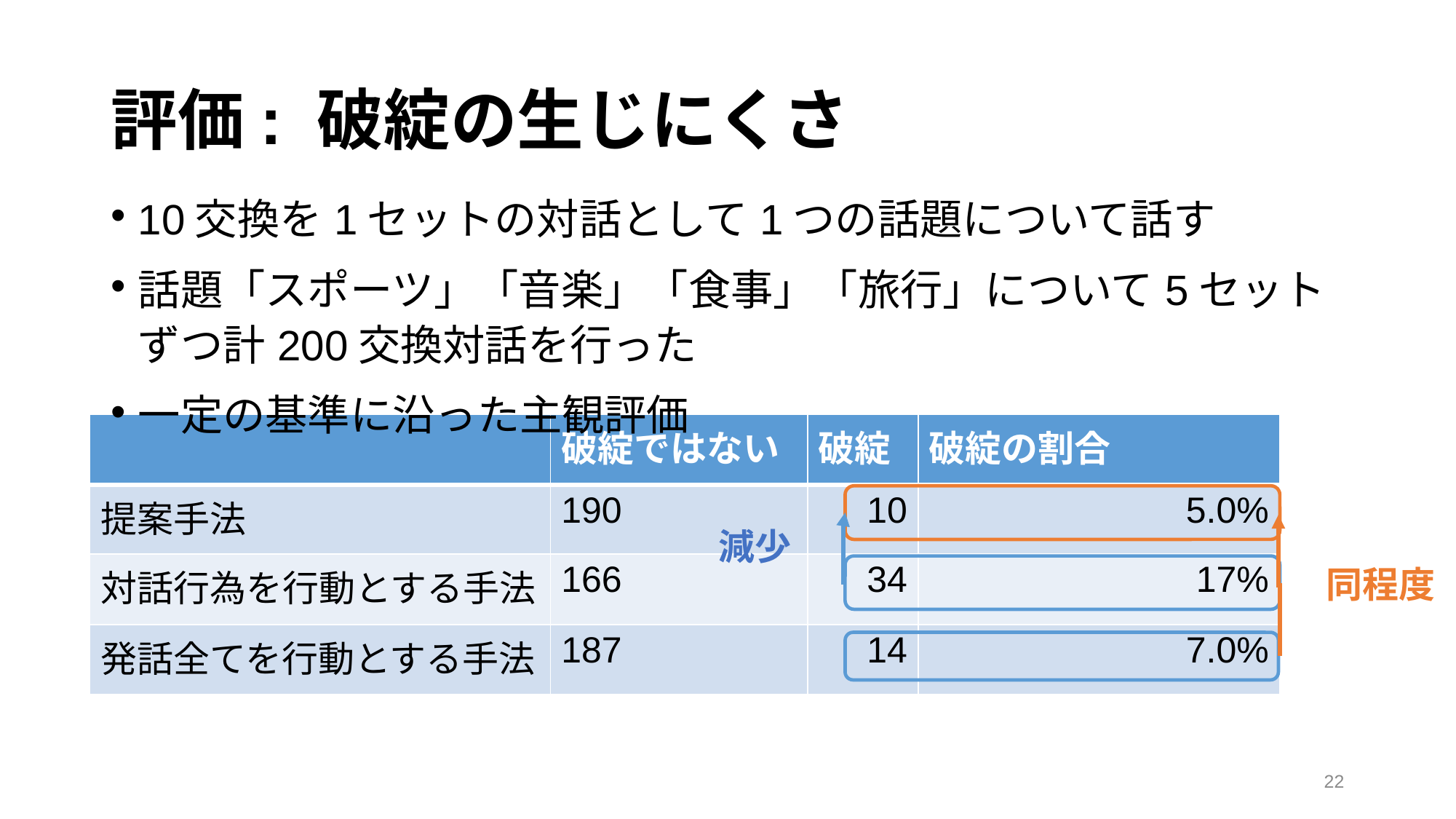

# 評価: 破綻の生じにくさ
10交換を1セットの対話として1つの話題について話す
話題「スポーツ」「音楽」「食事」「旅行」について5セットずつ計200交換対話を行った
一定の基準に沿った主観評価
|  | 破綻ではない | 破綻 | 破綻の割合 |
| --- | --- | --- | --- |
| 提案手法 | 190 | 10 | 5.0% |
| 対話行為を行動とする手法 | 166 | 34 | 17% |
| 発話全てを行動とする手法 | 187 | 14 | 7.0% |

減少
同程度

22